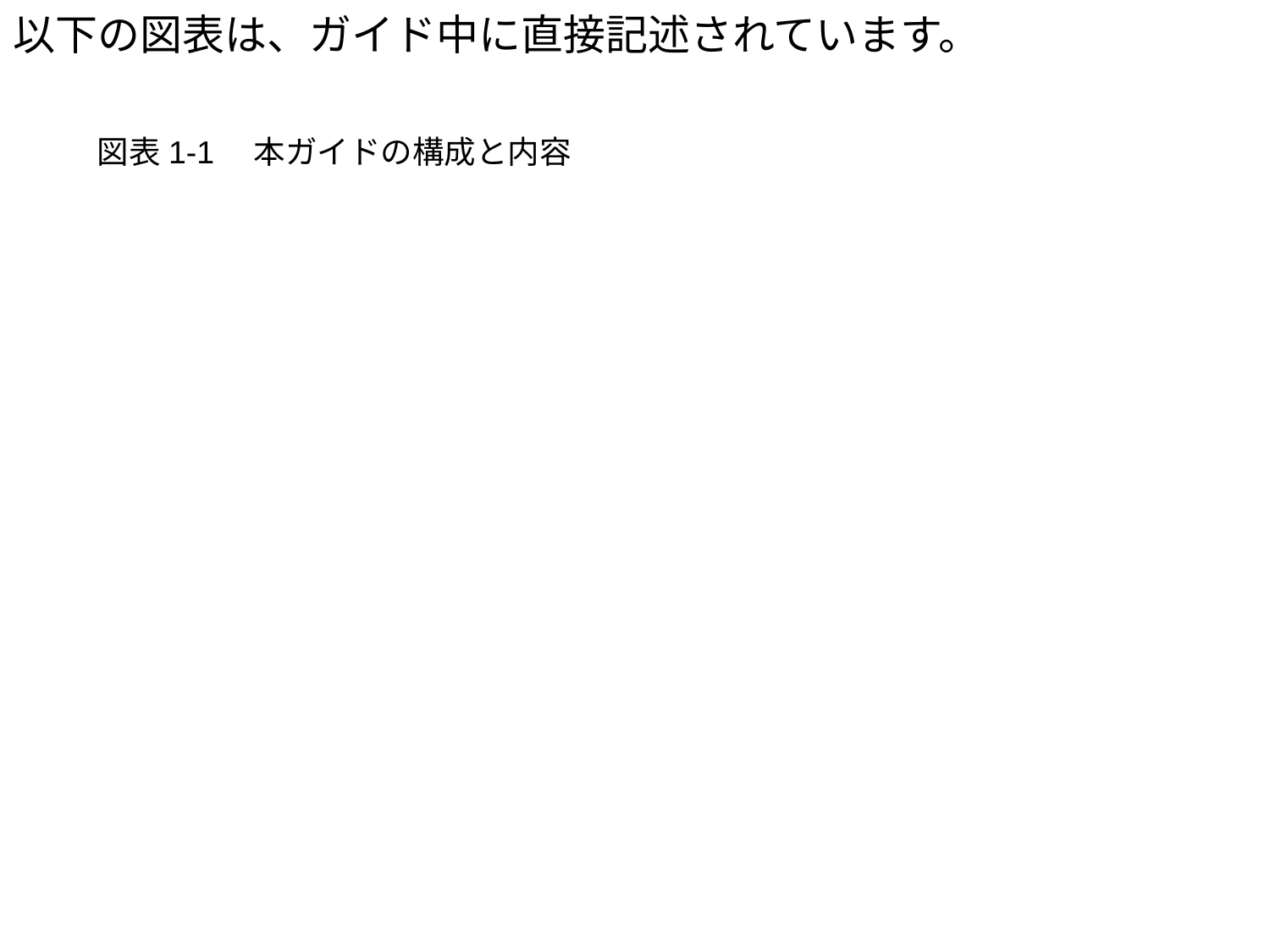

# 以下の図表は、ガイド中に直接記述されています。
図表1-1　本ガイドの構成と内容